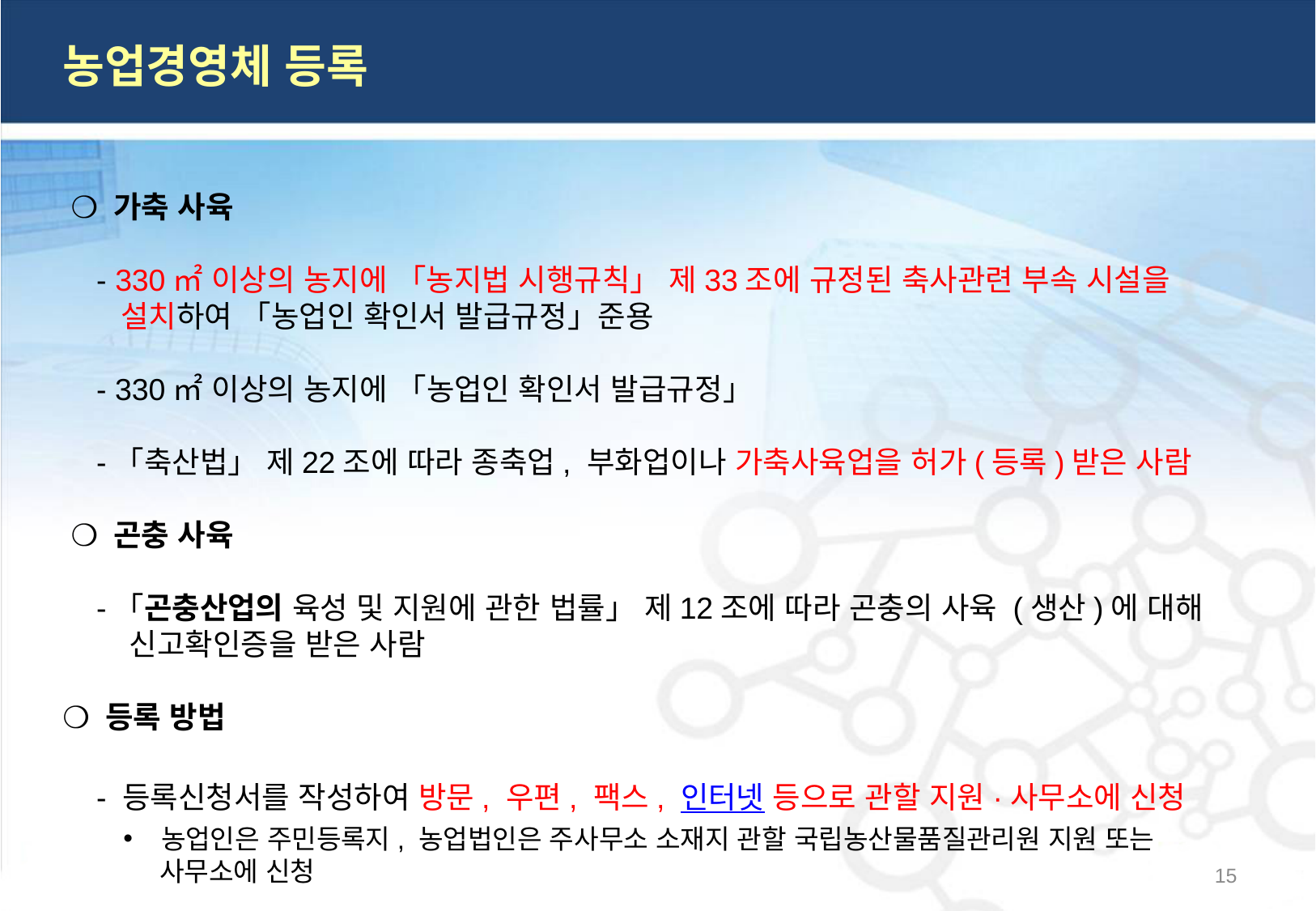

농업경영체 등록
 ❍ 가축 사육
    - 330㎡ 이상의 농지에 「농지법 시행규칙」 제33조에 규정된 축사관련 부속 시설을
      설치하여 「농업인 확인서 발급규정」준용
    - 330㎡ 이상의 농지에 「농업인 확인서 발급규정」
    -「축산법」 제22조에 따라 종축업, 부화업이나 가축사육업을 허가(등록)받은 사람
 ❍ 곤충 사육
    -「곤충산업의 육성 및 지원에 관한 법률」 제12조에 따라 곤충의 사육 (생산)에 대해
       신고확인증을 받은 사람
❍ 등록 방법
    - 등록신청서를 작성하여 방문, 우편, 팩스, 인터넷 등으로 관할 지원·사무소에 신청
농업인은 주민등록지, 농업법인은 주사무소 소재지 관할 국립농산물품질관리원 지원 또는
    사무소에 신청

15